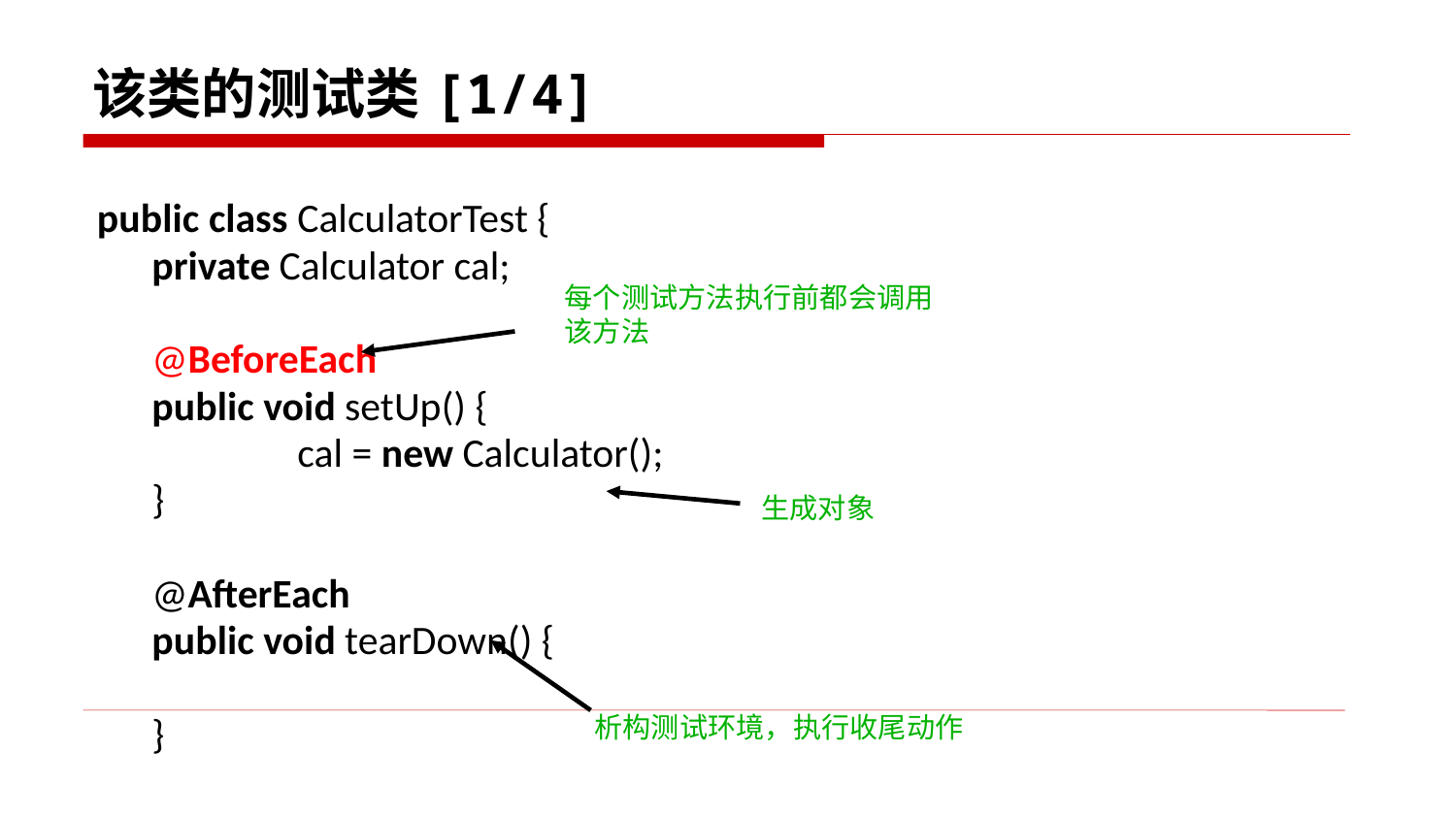

# 该类的测试类[1/4]
public class CalculatorTest {
	private Calculator cal;

	@BeforeEach
	public void setUp() {
		cal = new Calculator();
	}

	@AfterEach
	public void tearDown() {

	}
每个测试方法执行前都会调用该方法

生成对象

析构测试环境，执行收尾动作